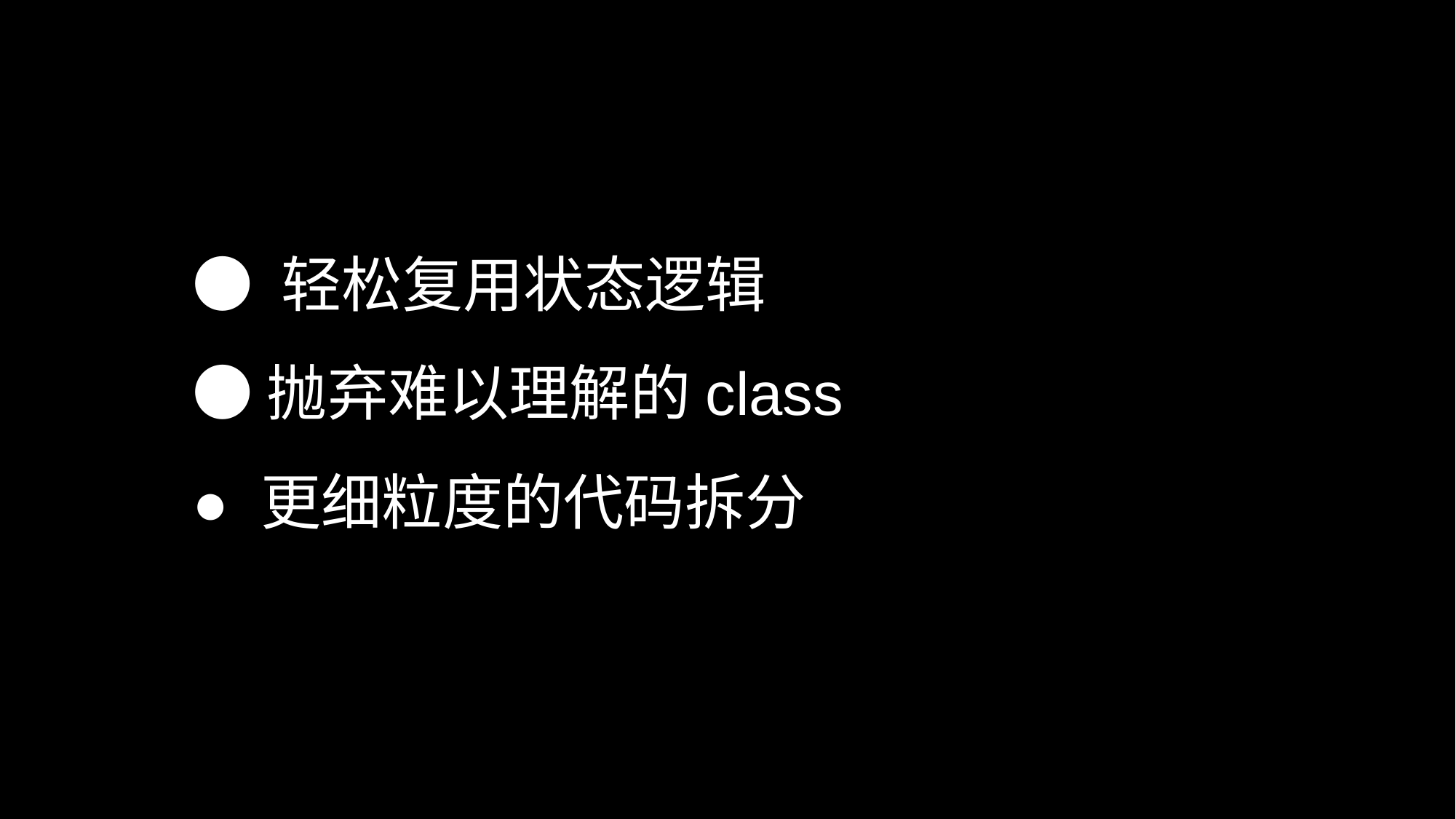

# ● 轻松复用状态逻辑 ● 抛弃难以理解的class ● 更细粒度的代码拆分